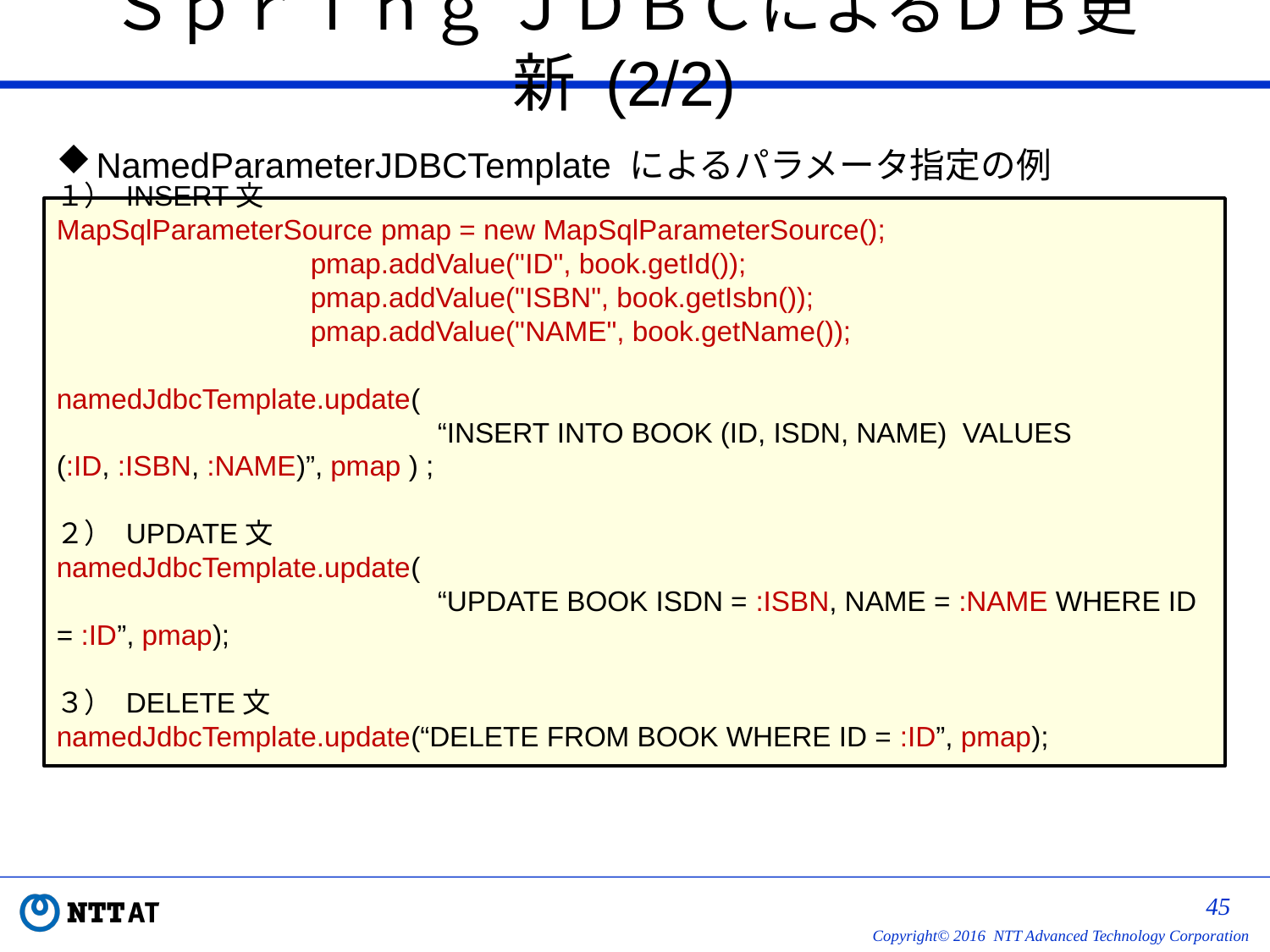

# Ｓｐｒｉｎｇ ＪＤＢＣによるＤＢ更新 (2/2)
NamedParameterJDBCTemplate によるパラメータ指定の例
１） INSERT文
MapSqlParameterSource pmap = new MapSqlParameterSource();
		pmap.addValue("ID", book.getId());
		pmap.addValue("ISBN", book.getIsbn());
		pmap.addValue("NAME", book.getName());

namedJdbcTemplate.update(
			“INSERT INTO BOOK (ID, ISDN, NAME)  VALUES (:ID, :ISBN, :NAME)”, pmap ) ;

２） UPDATE文
namedJdbcTemplate.update(
			“UPDATE BOOK ISDN = :ISBN, NAME = :NAME WHERE ID = :ID”, pmap);

３） DELETE文
namedJdbcTemplate.update(“DELETE FROM BOOK WHERE ID = :ID”, pmap);

45